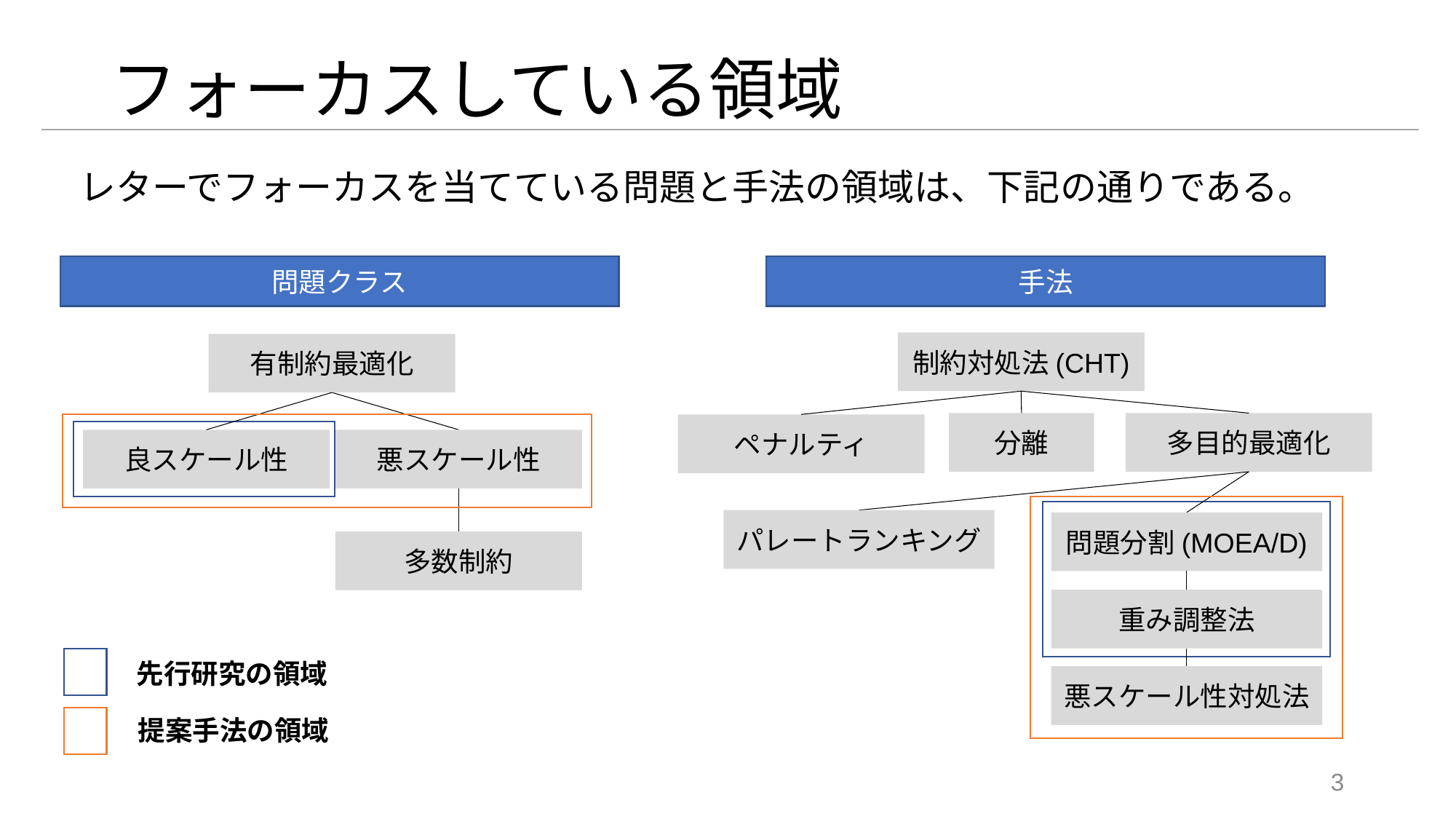

# フォーカスしている領域
レターでフォーカスを当てている問題と手法の領域は、下記の通りである。
問題クラス
手法
制約対処法(CHT)
有制約最適化
分離
多目的最適化

ペナルティ

良スケール性
悪スケール性

パレートランキング
問題分割(MOEA/D)
多数制約
重み調整法

先行研究の領域
悪スケール性対処法

提案手法の領域
3